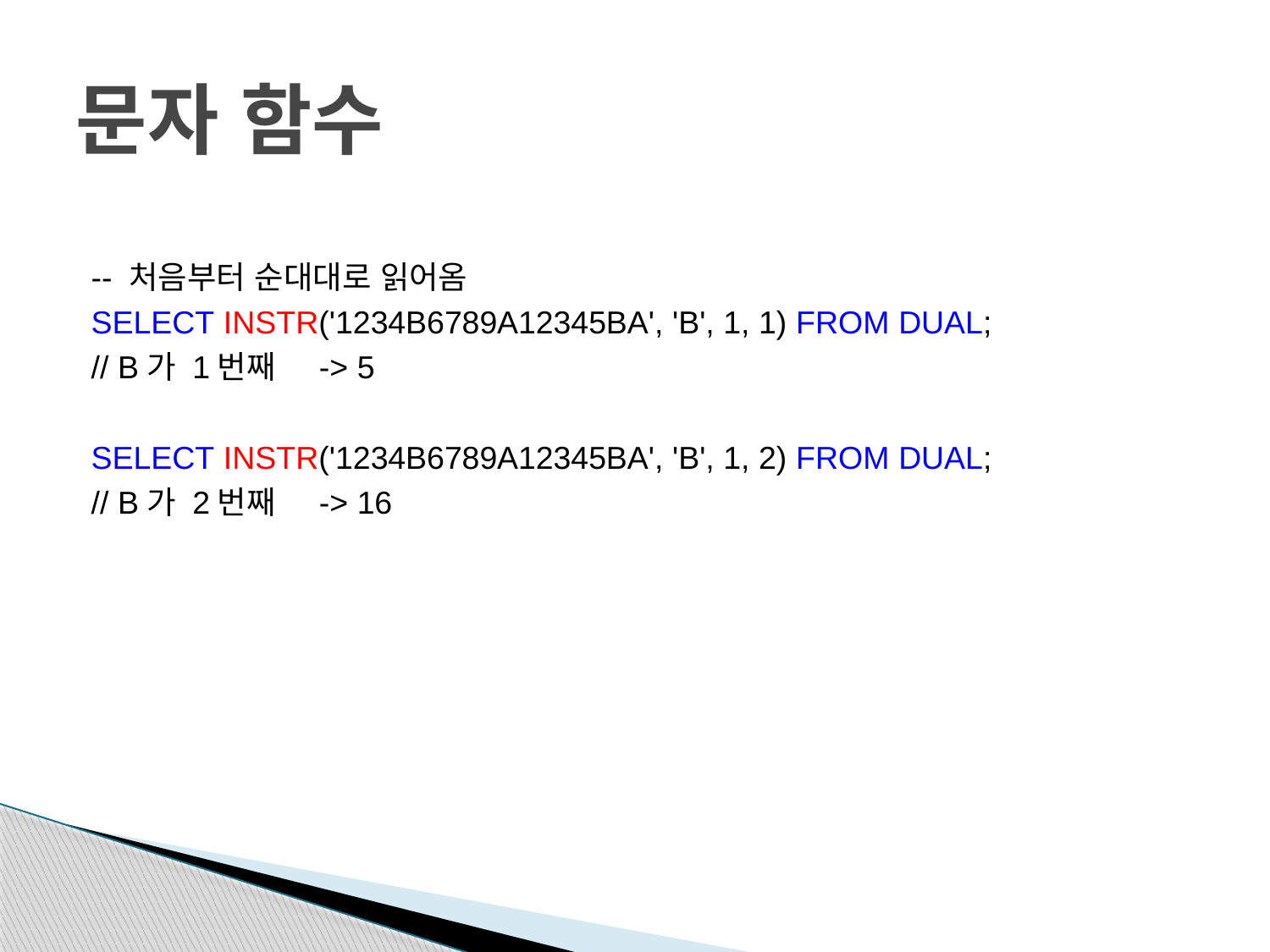

# 문자 함수

-- 처음부터 순대대로 읽어옴
SELECT INSTR('1234B6789A12345BA', 'B', 1, 1) FROM DUAL;
// B가 1번째    -> 5

SELECT INSTR('1234B6789A12345BA', 'B', 1, 2) FROM DUAL;
// B가 2번째    -> 16